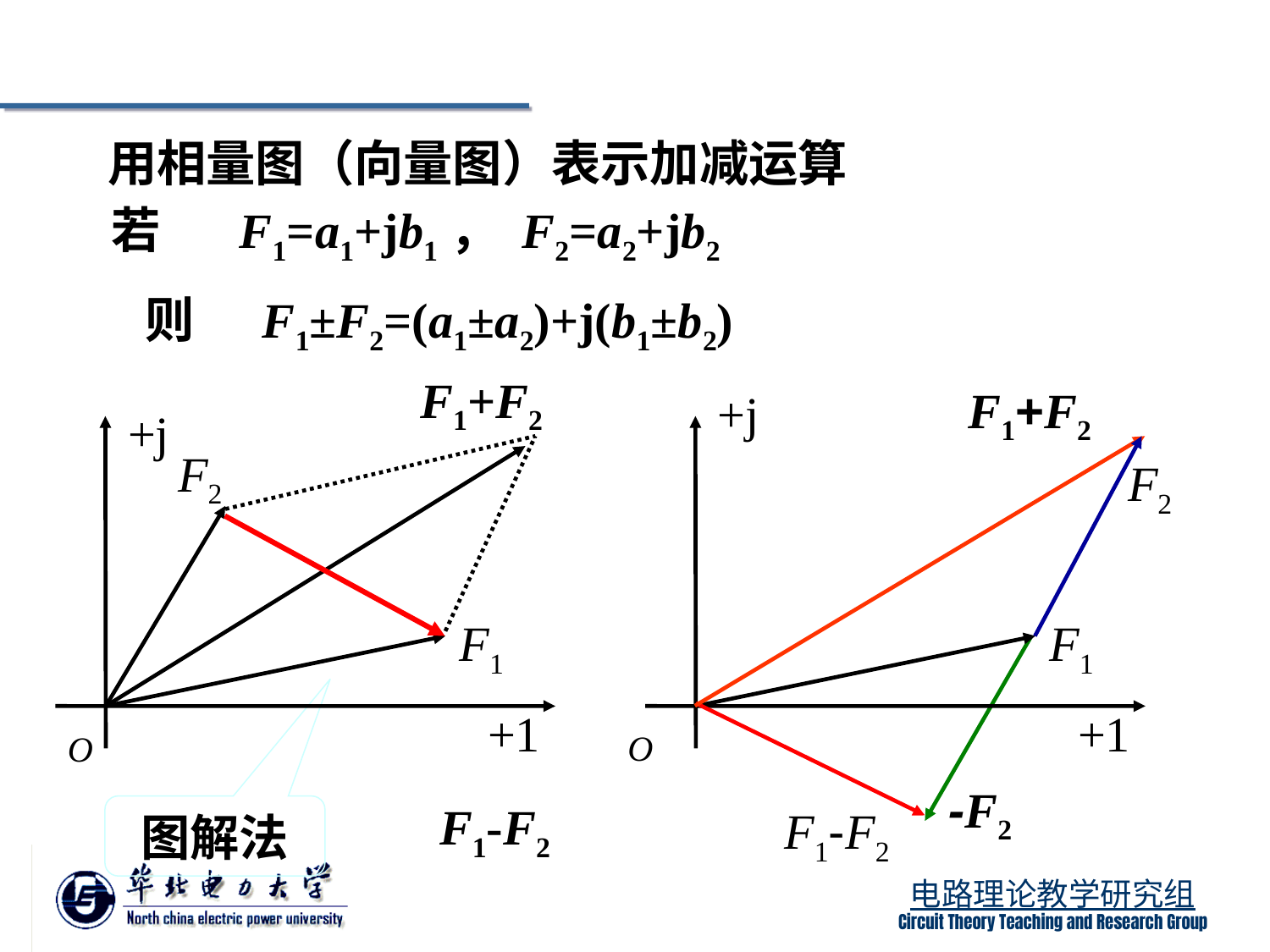

用相量图（向量图）表示加减运算
若      F1=a1+jb1， F2=a2+jb2
则     F1±F2=(a1±a2)+j(b1±b2)
F1+F2
+j

F2

F1

+1

O
F1+F2

+j

F1

+1

O

F2

-F2

F1-F2
F1-F2
图解法